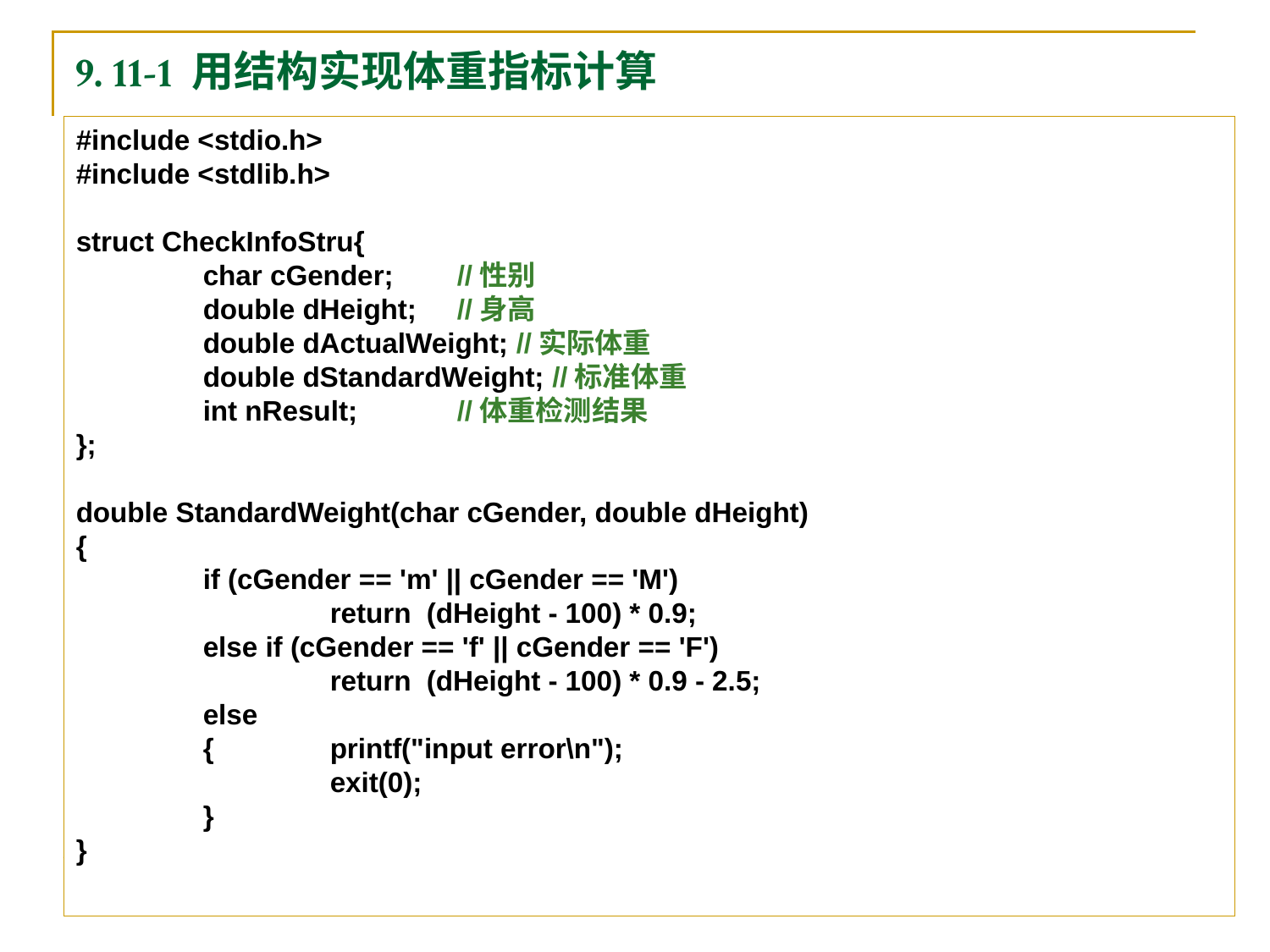

9. 11-1 用结构实现体重指标计算
#include <stdio.h>
#include <stdlib.h>

struct CheckInfoStru{
	char cGender;	//性别
	double dHeight;	//身高
	double dActualWeight; //实际体重
	double dStandardWeight; //标准体重
	int nResult;	//体重检测结果
};

double StandardWeight(char cGender, double dHeight)
{
	if (cGender == 'm' || cGender == 'M')
		return  (dHeight - 100) * 0.9;
	else if (cGender == 'f' || cGender == 'F')
		return  (dHeight - 100) * 0.9 - 2.5;
	else
	{	printf("input error\n");
		exit(0);
	}
}